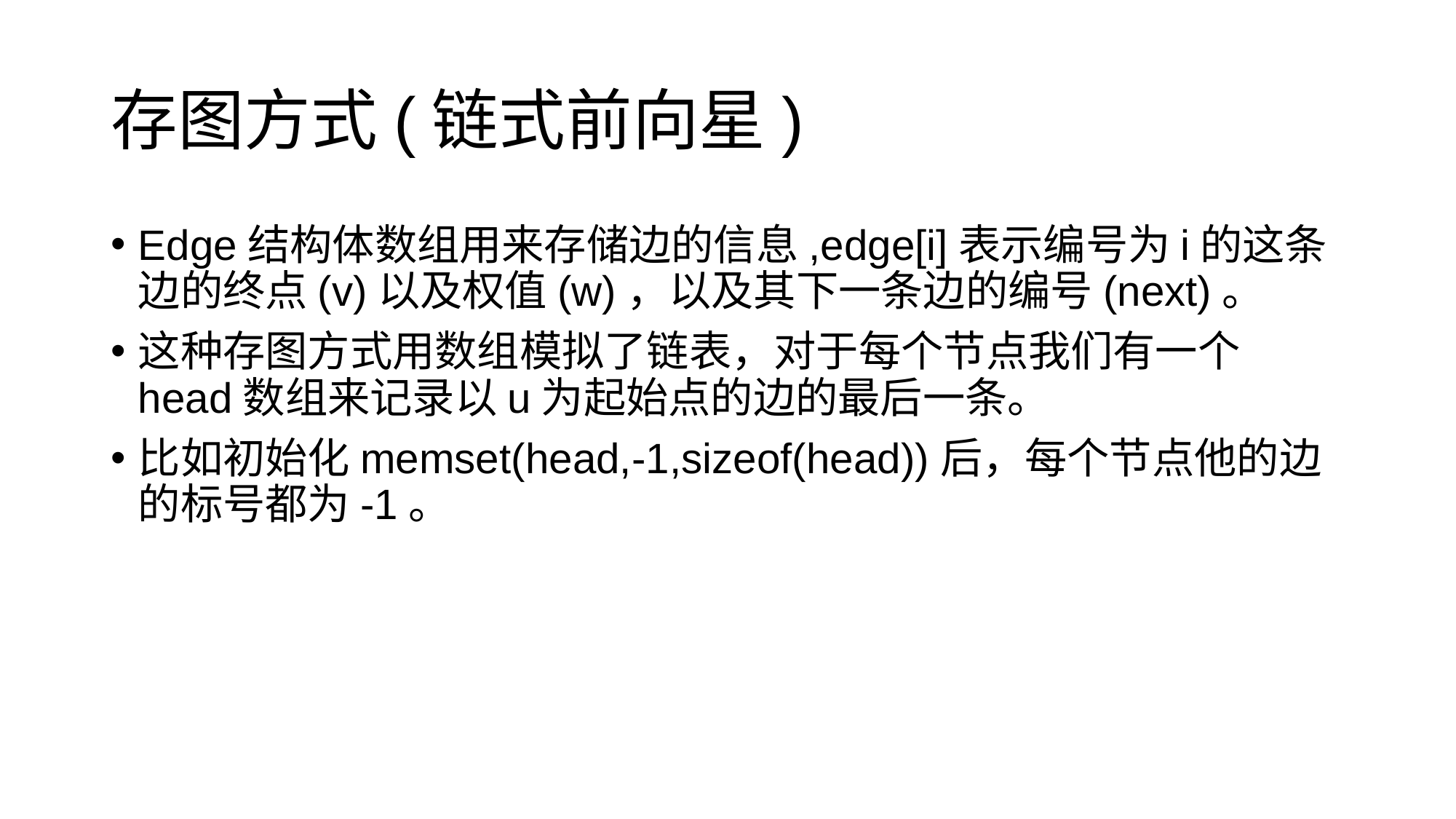

# 存图方式(链式前向星)
Edge结构体数组用来存储边的信息,edge[i]表示编号为i的这条边的终点(v)以及权值(w)，以及其下一条边的编号(next)。
这种存图方式用数组模拟了链表，对于每个节点我们有一个head数组来记录以u为起始点的边的最后一条。
比如初始化memset(head,-1,sizeof(head))后，每个节点他的边的标号都为-1。